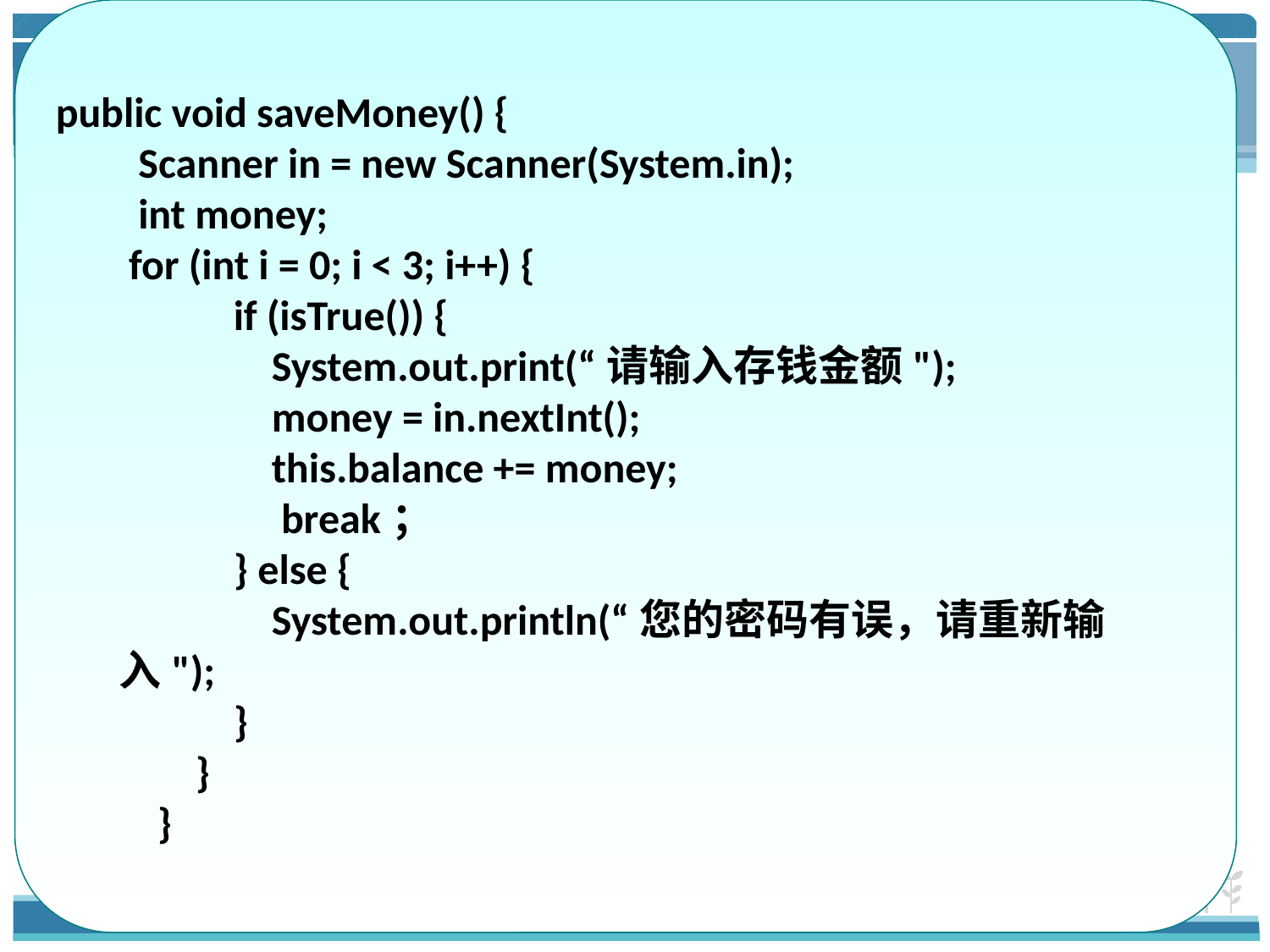

public void saveMoney() {
  Scanner in = new Scanner(System.in);
  int money;
 for (int i = 0; i < 3; i++) {
            if (isTrue()) {
                System.out.print(“请输入存钱金额");
                money = in.nextInt();
                this.balance += money;
                 break；
            } else {
                System.out.println(“您的密码有误，请重新输入");
            }
        }
    }

29